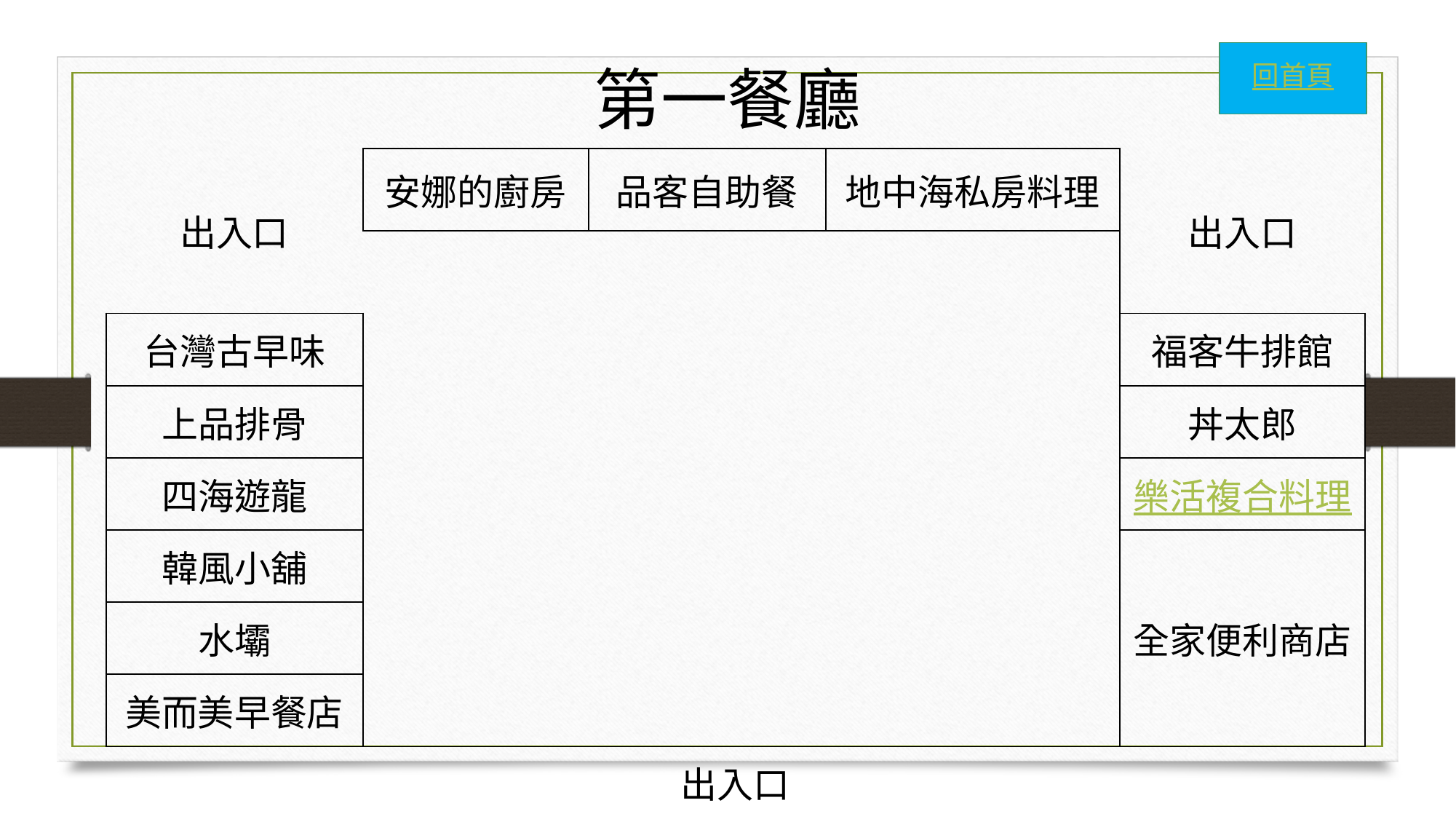

# 第一餐廳
回首頁
| 出入口 | 安娜的廚房 | 品客自助餐 | 地中海私房料理 | 出入口 |
| --- | --- | --- | --- | --- |
|  |  |  |  |  |
| 台灣古早味 |  |  |  | 福客牛排館 |
| 上品排骨 |  |  |  | 丼太郎 |
| 四海遊龍 |  |  |  | 樂活複合料理 |
| 韓風小舖 |  |  |  | 全家便利商店 |
| 水壩 |  |  |  |  |
| 美而美早餐店 |  |  |  |  |
| 出入口 |  |  |  |  |